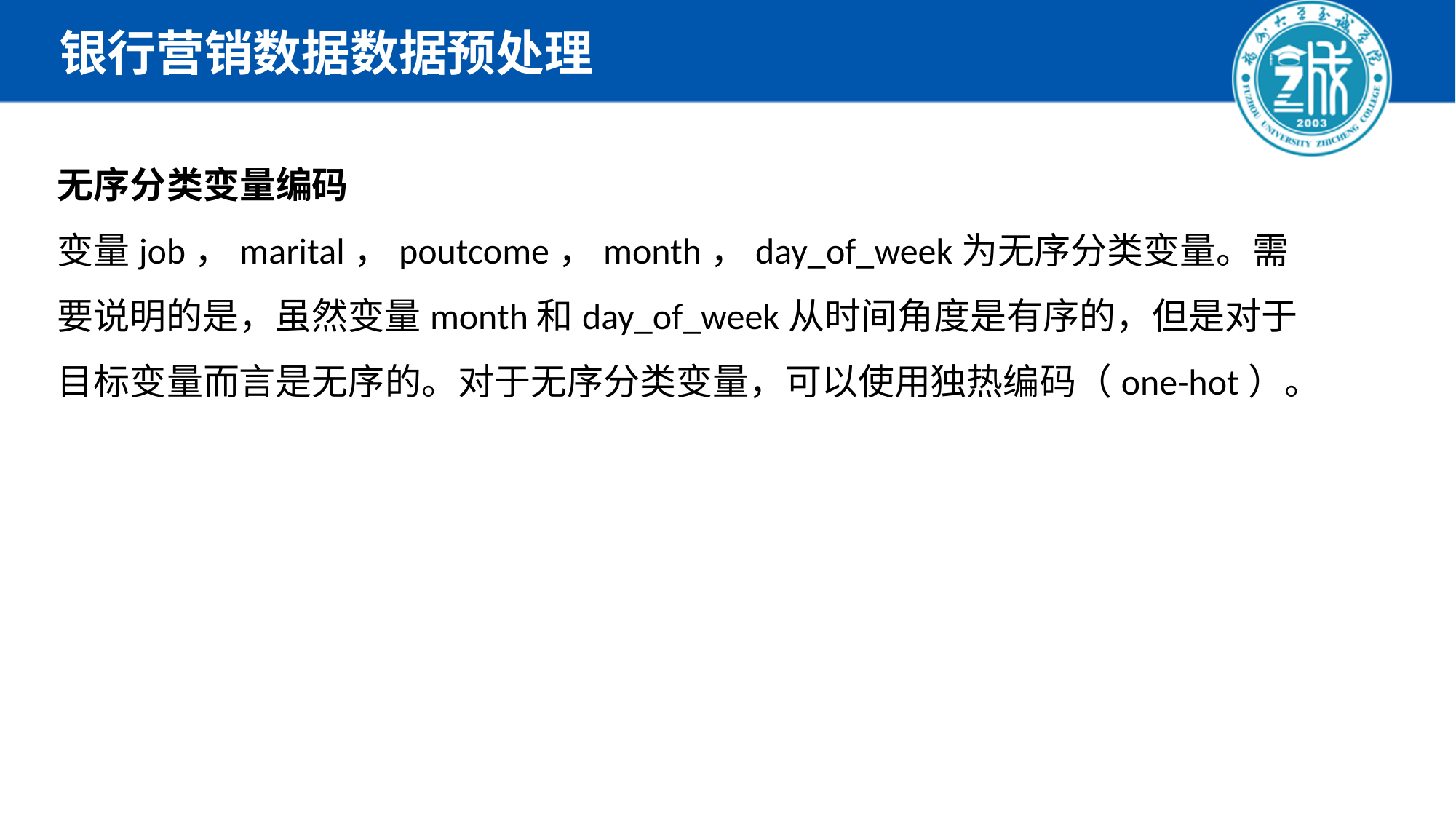

银行营销数据数据预处理
无序分类变量编码
变量job，marital，poutcome，month，day_of_week为无序分类变量。需要说明的是，虽然变量month和day_of_week从时间角度是有序的，但是对于目标变量而言是无序的。对于无序分类变量，可以使用独热编码（one-hot）。